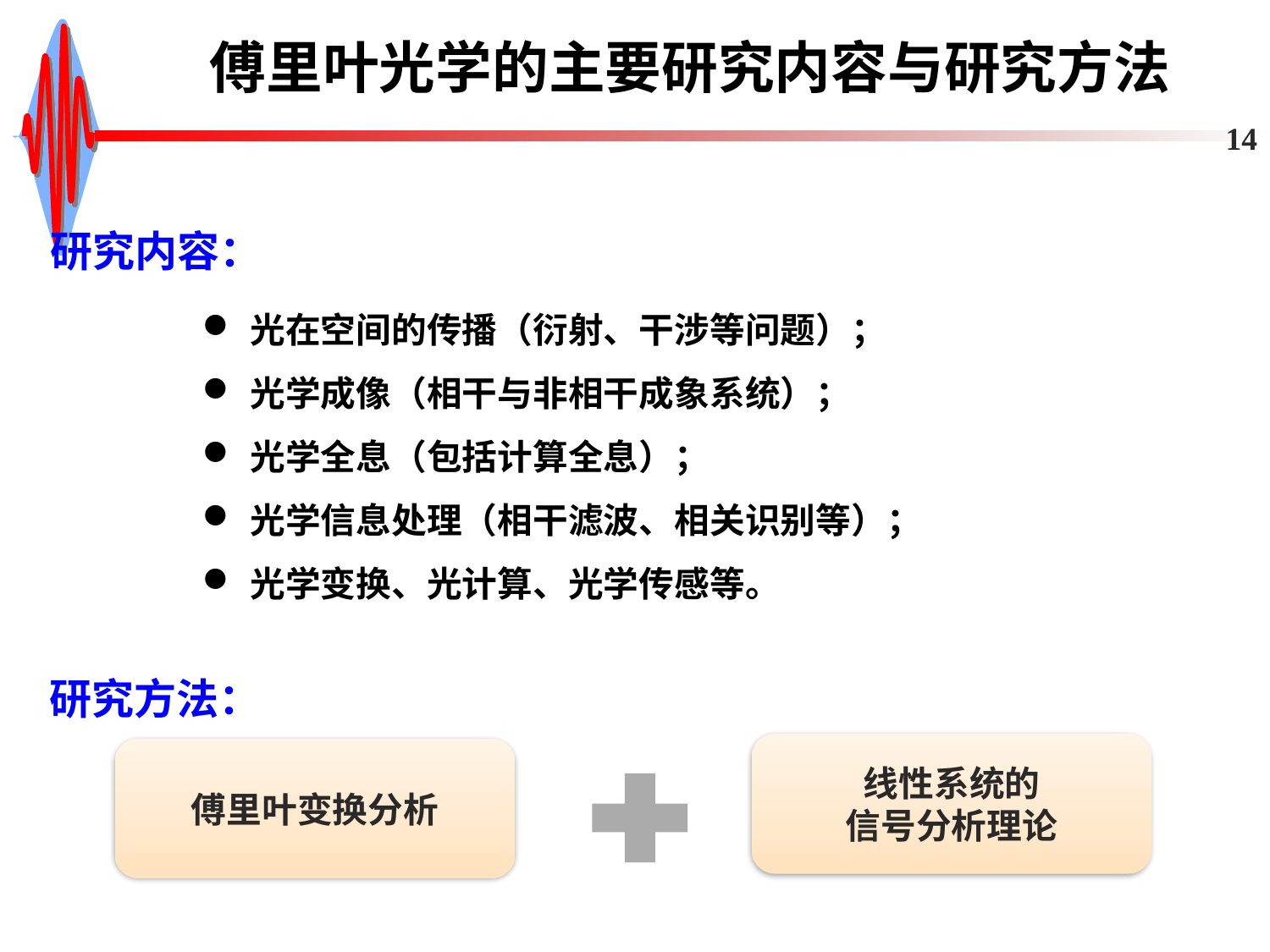

# 傅里叶光学的主要研究内容与研究方法
14
研究内容：
光在空间的传播（衍射、干涉等问题）；
光学成像（相干与非相干成象系统）；
光学全息（包括计算全息）；
光学信息处理（相干滤波、相关识别等）；
光学变换、光计算、光学传感等。
研究方法：
线性系统的
信号分析理论
傅里叶变换分析